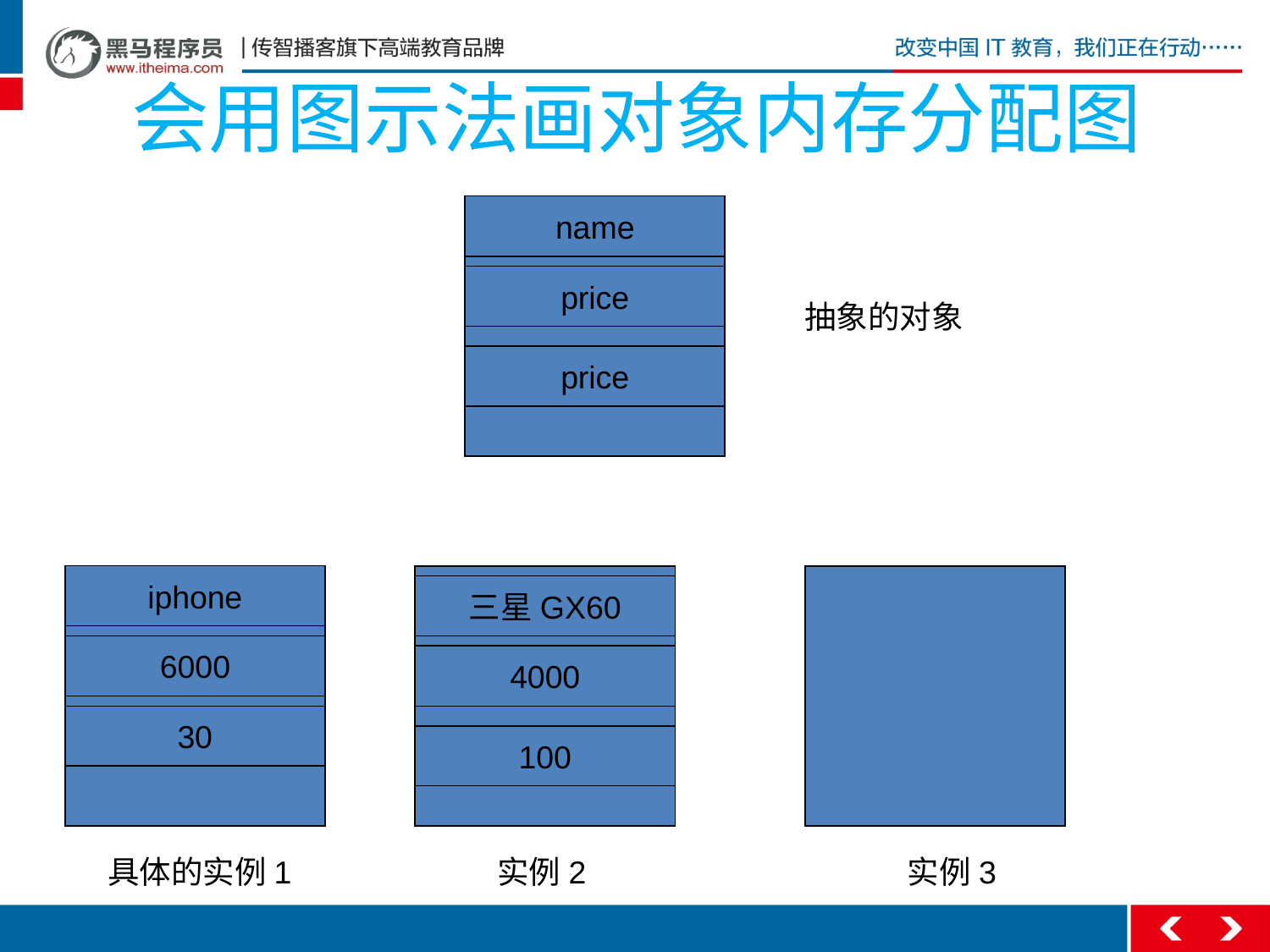

# 会用图示法画对象内存分配图

name
price
抽象的对象
price

iphone

三星GX60
6000
4000
30
100
具体的实例1
实例2
实例3